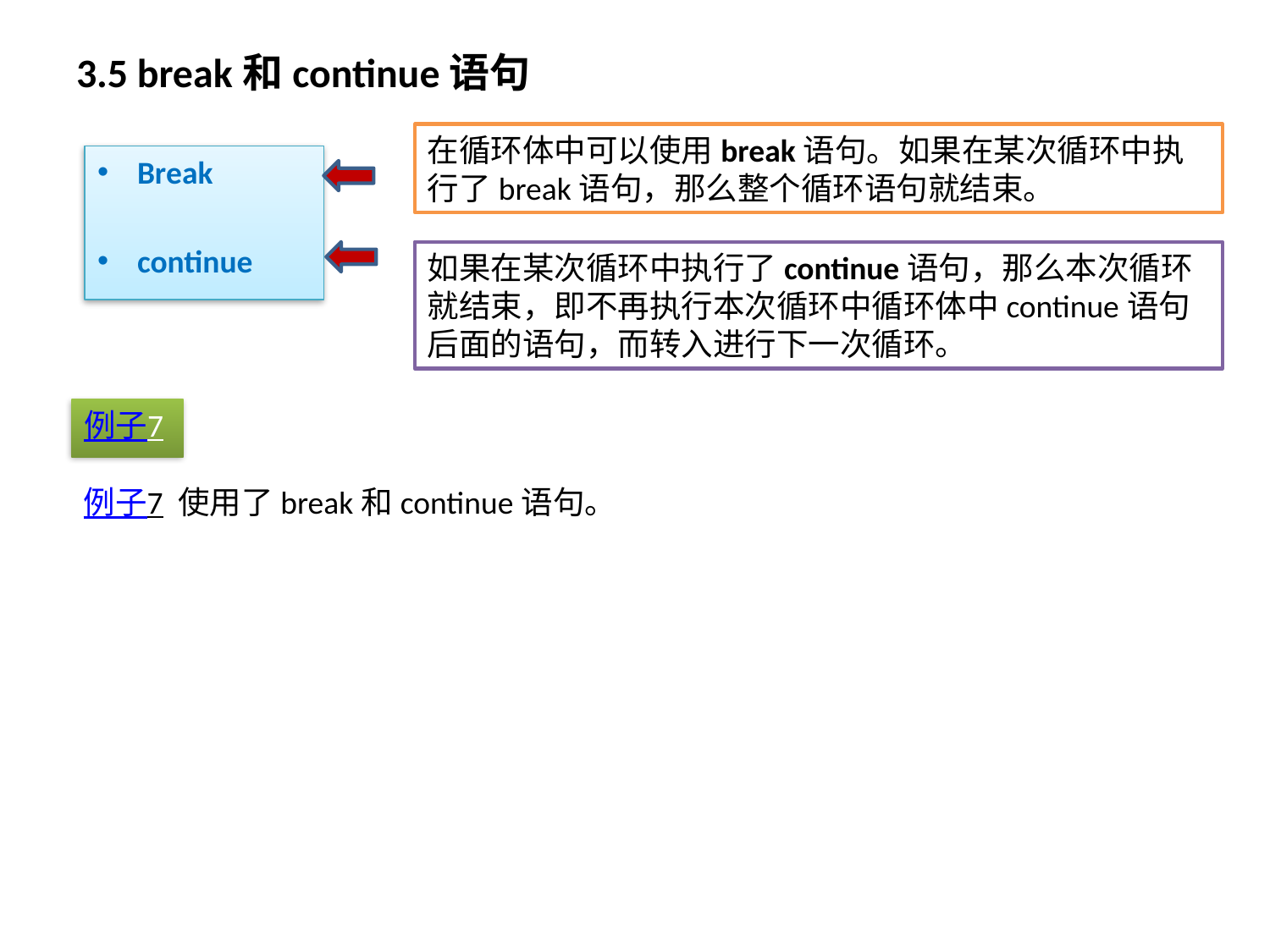

# 3.5 break和continue语句
在循环体中可以使用break语句。如果在某次循环中执行了break语句，那么整个循环语句就结束。
Break

continue

如果在某次循环中执行了continue语句，那么本次循环就结束，即不再执行本次循环中循环体中continue语句后面的语句，而转入进行下一次循环。

例子7
例子7 使用了break和continue语句。